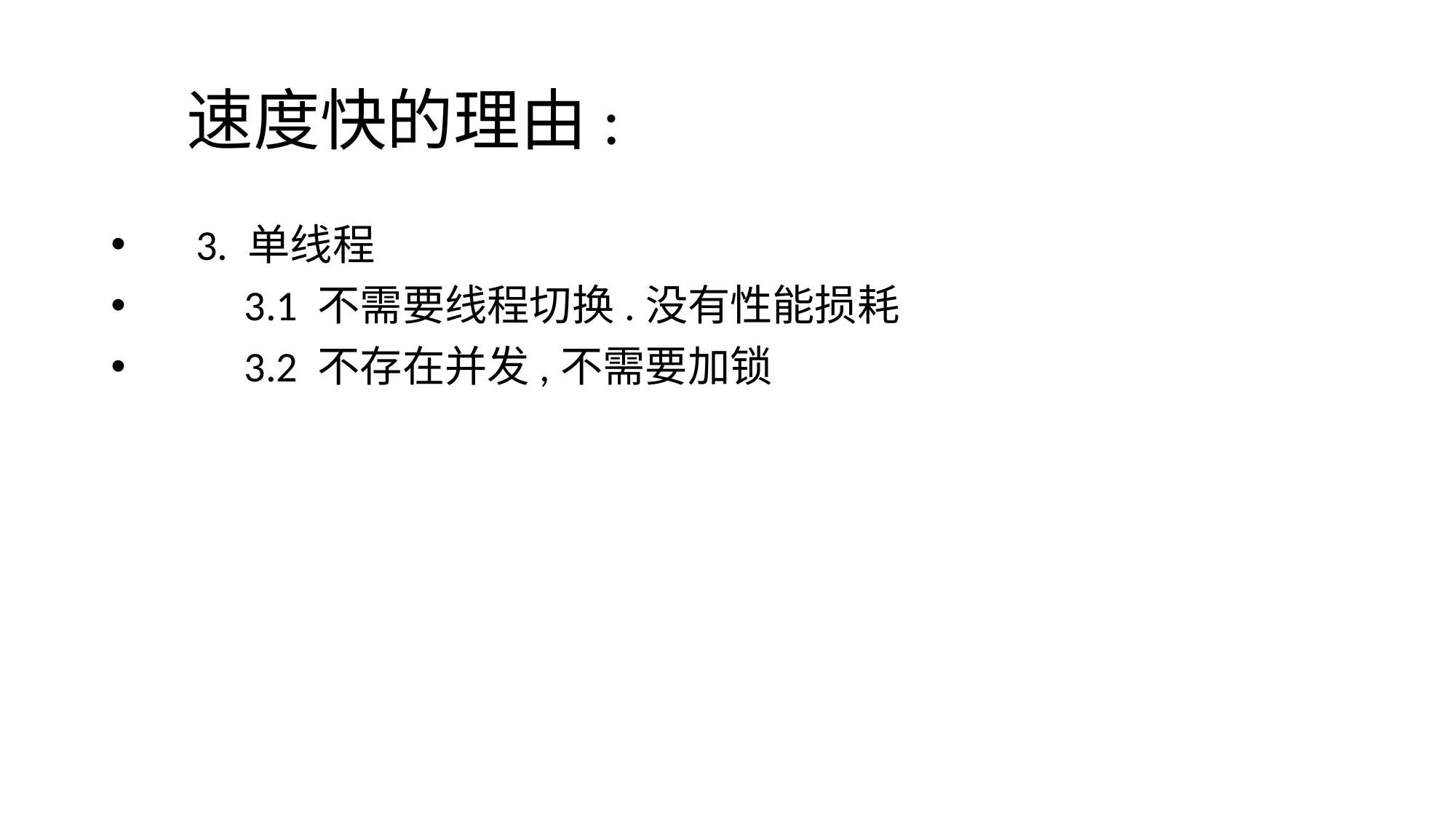

# 速度快的理由:
      3. 单线程
           3.1 不需要线程切换.没有性能损耗
           3.2 不存在并发,不需要加锁